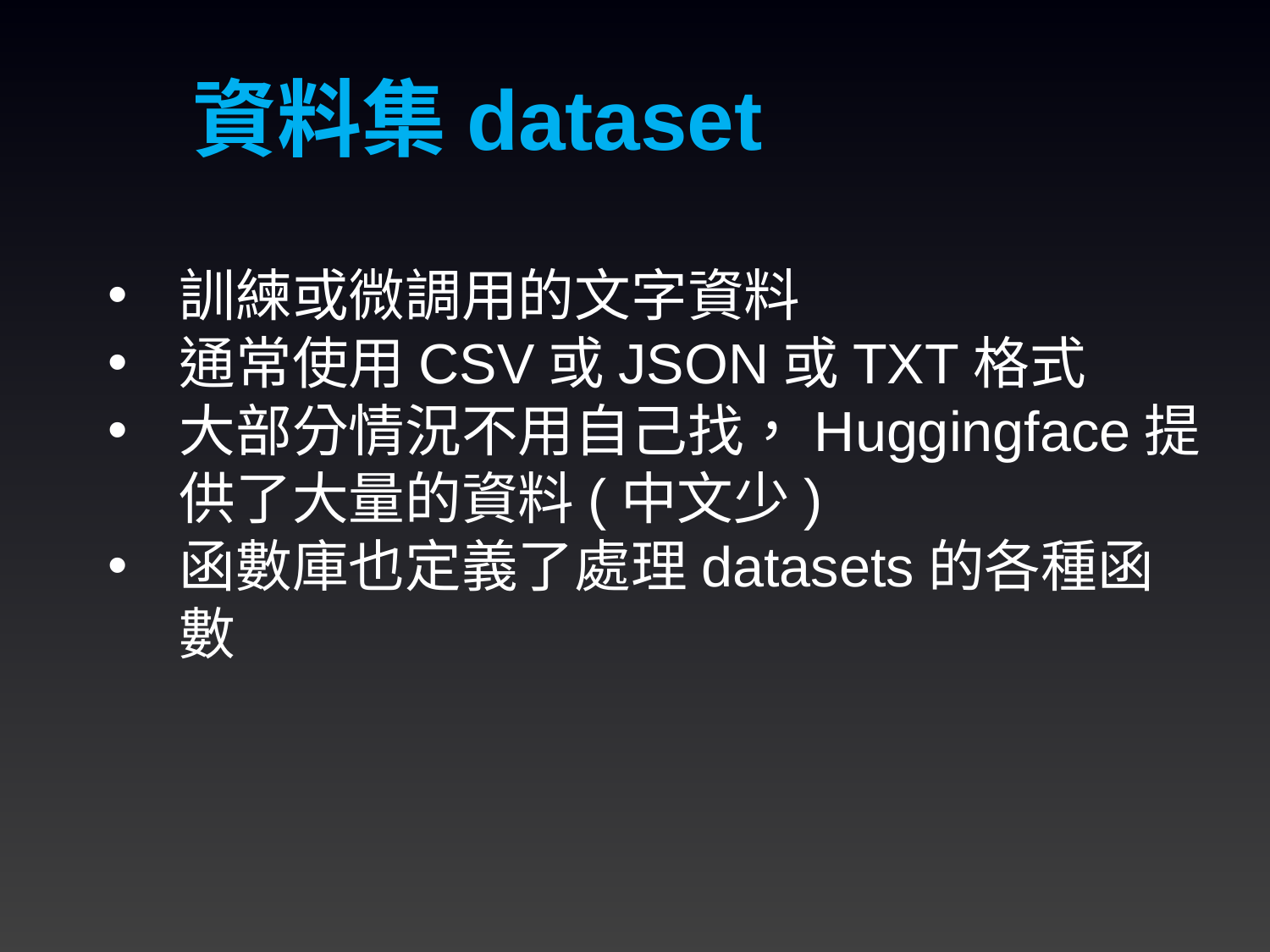

資料集dataset
訓練或微調用的文字資料
通常使用CSV或JSON或TXT格式
大部分情況不用自己找，Huggingface提供了大量的資料(中文少)
函數庫也定義了處理datasets的各種函數